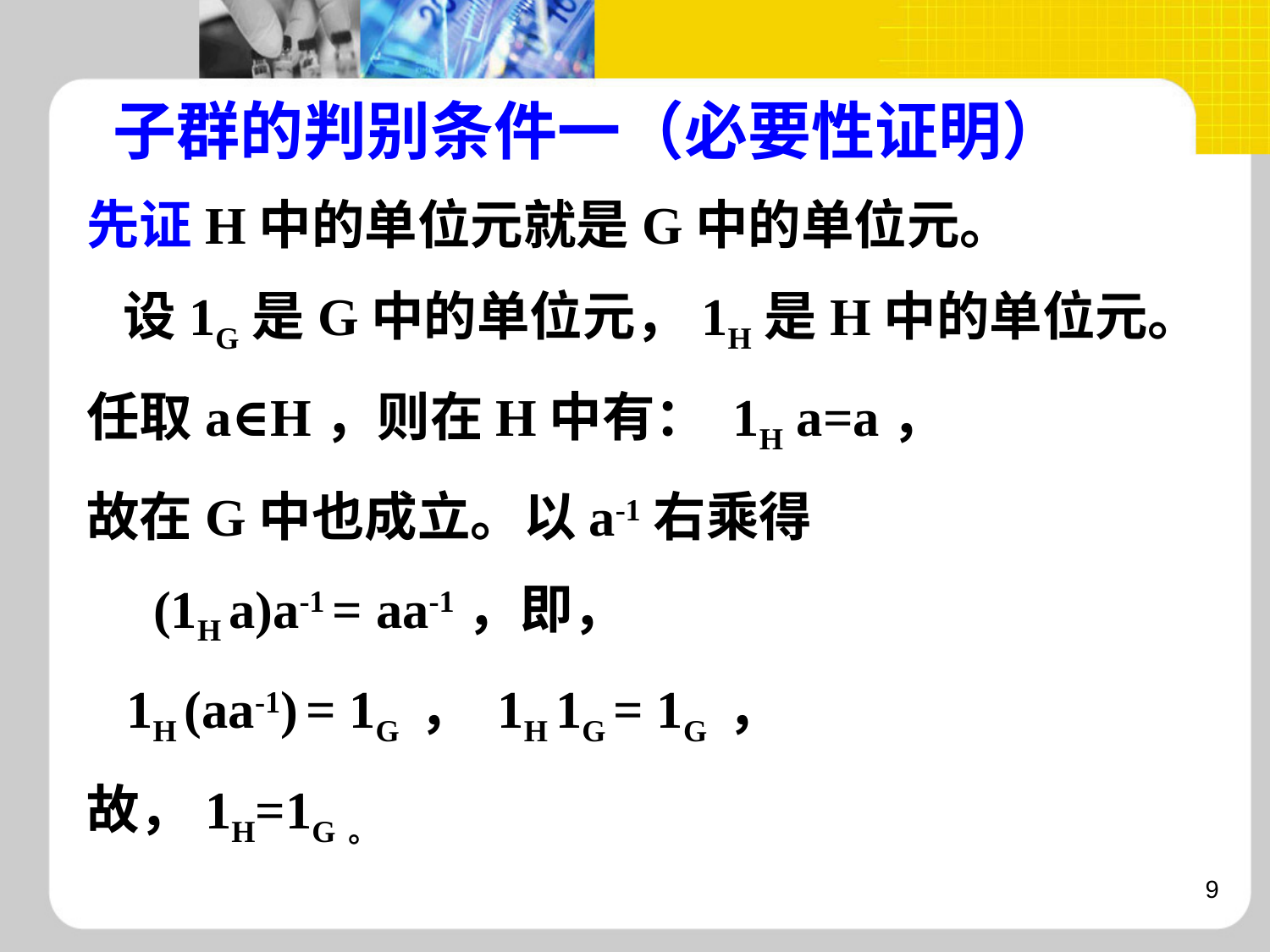

# 子群的判别条件一（必要性证明）
先证H中的单位元就是G中的单位元。
  设1G是G中的单位元，1H是H中的单位元。
任取a∈H，则在H中有： 1H a=a，
故在G中也成立。以a-1右乘得
     (1H a)a-1 = aa-1，即，
   1H (aa-1) = 1G ， 1H 1G = 1G ，
故，1H=1G。

9